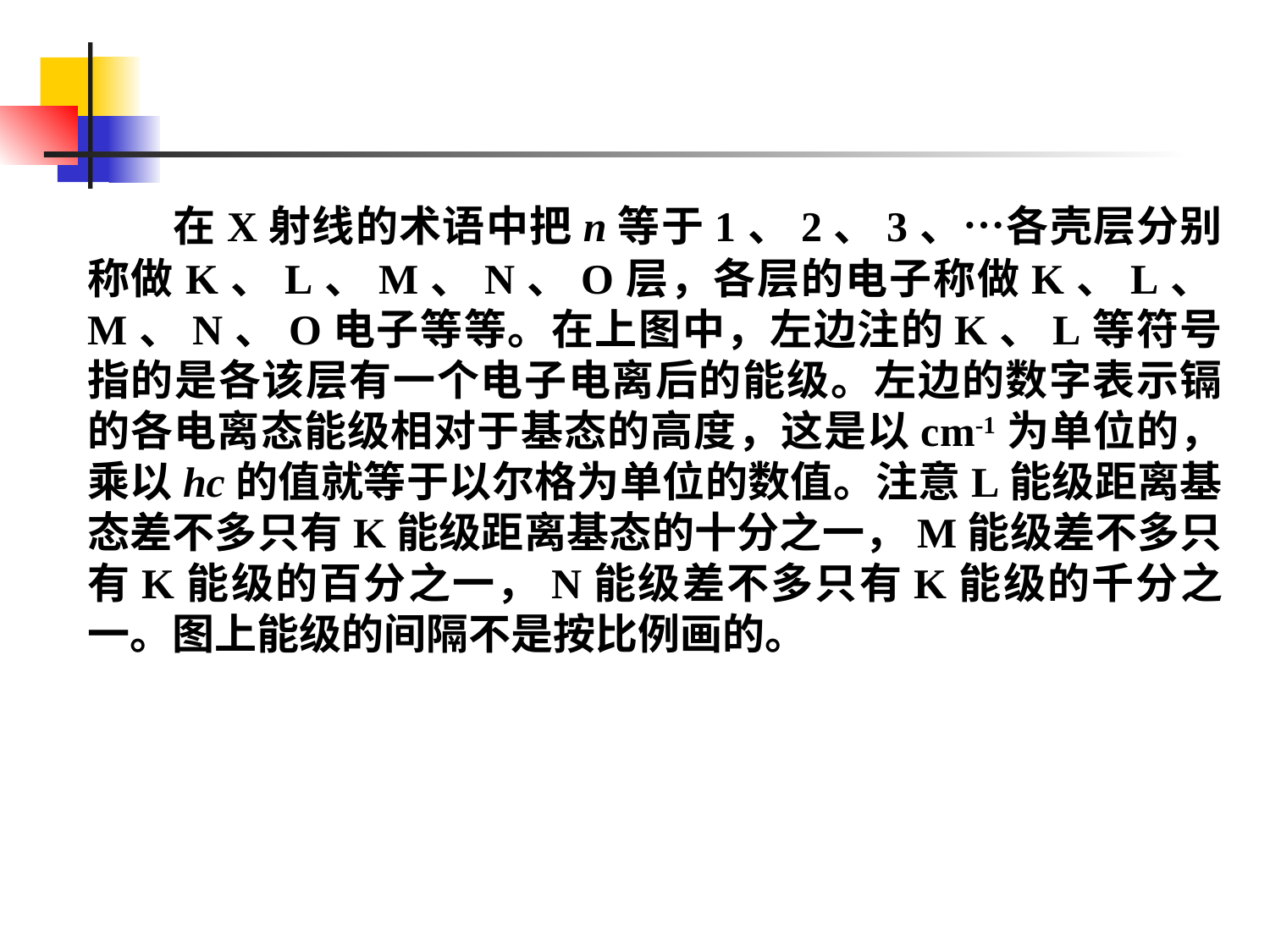

在X射线的术语中把n等于1、2、3、…各壳层分别称做K、L、M、N、O层，各层的电子称做K、L、M、N、O电子等等。在上图中，左边注的K、L等符号指的是各该层有一个电子电离后的能级。左边的数字表示镉的各电离态能级相对于基态的高度，这是以cm-1为单位的，乘以hc的值就等于以尔格为单位的数值。注意L能级距离基态差不多只有K能级距离基态的十分之一，M能级差不多只有K能级的百分之一，N能级差不多只有K能级的千分之一。图上能级的间隔不是按比例画的。